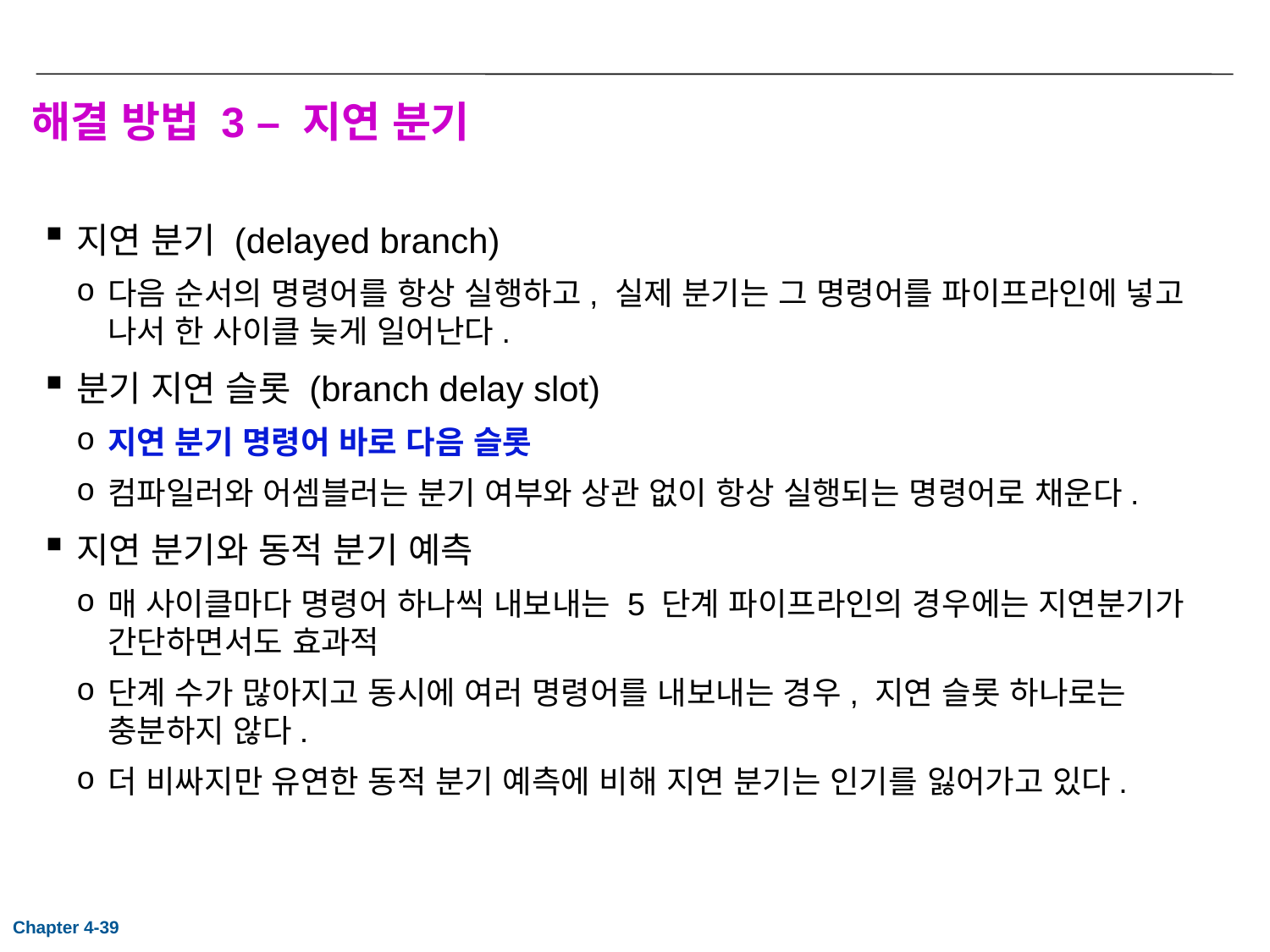

# 해결 방법 3 – 지연 분기
지연 분기 (delayed branch)
다음 순서의 명령어를 항상 실행하고, 실제 분기는 그 명령어를 파이프라인에 넣고 나서 한 사이클 늦게 일어난다.
분기 지연 슬롯 (branch delay slot)
지연 분기 명령어 바로 다음 슬롯
컴파일러와 어셈블러는 분기 여부와 상관 없이 항상 실행되는 명령어로 채운다.
지연 분기와 동적 분기 예측
매 사이클마다 명령어 하나씩 내보내는 5 단계 파이프라인의 경우에는 지연분기가 간단하면서도 효과적
단계 수가 많아지고 동시에 여러 명령어를 내보내는 경우, 지연 슬롯 하나로는 충분하지 않다.
더 비싸지만 유연한 동적 분기 예측에 비해 지연 분기는 인기를 잃어가고 있다.

Chapter 4-39